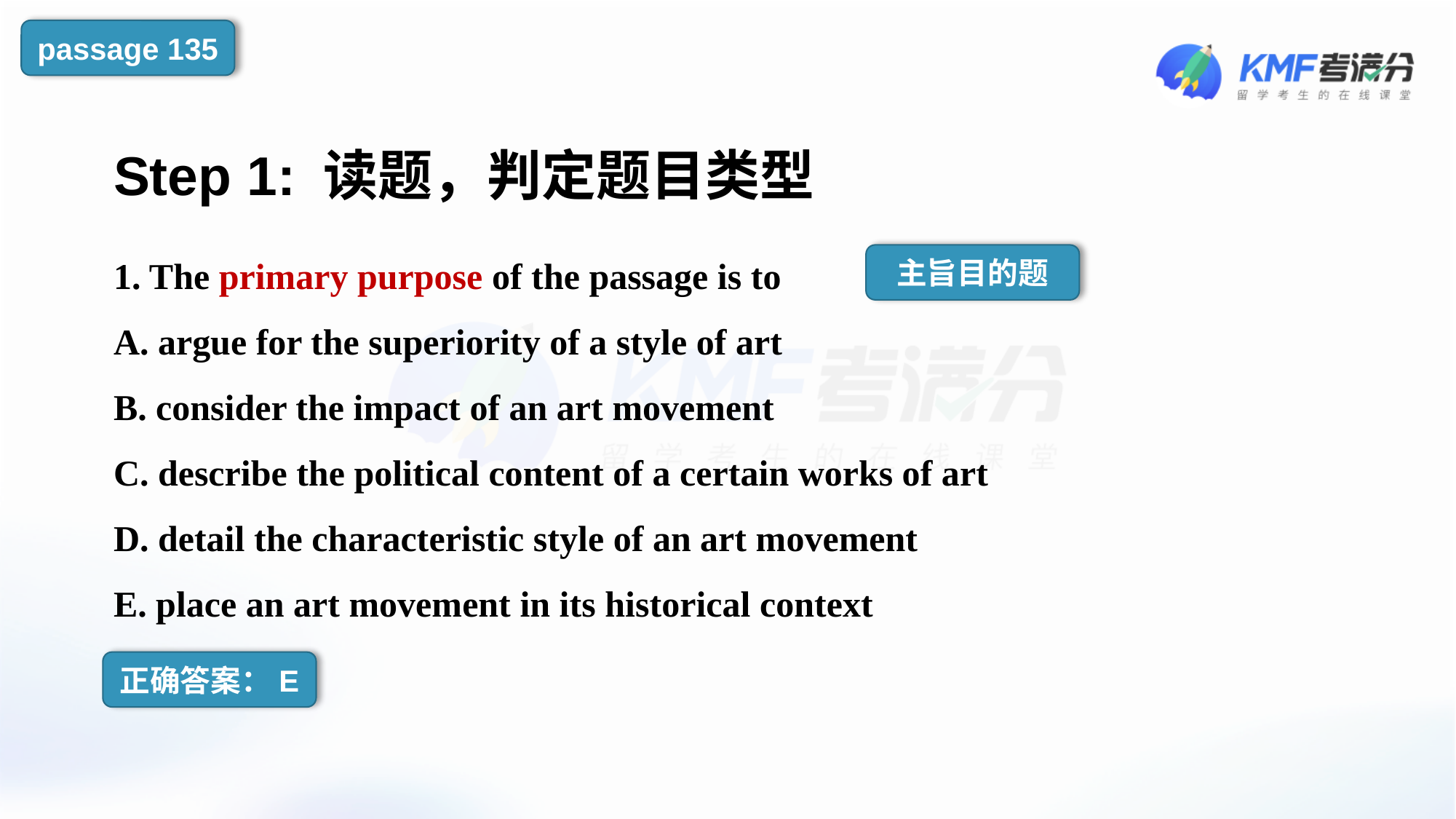

passage 135
Step 1: 读题，判定题目类型
1. The primary purpose of the passage is to
A. argue for the superiority of a style of art
B. consider the impact of an art movement
C. describe the political content of a certain works of art
D. detail the characteristic style of an art movement
E. place an art movement in its historical context

主旨目的题
正确答案：E